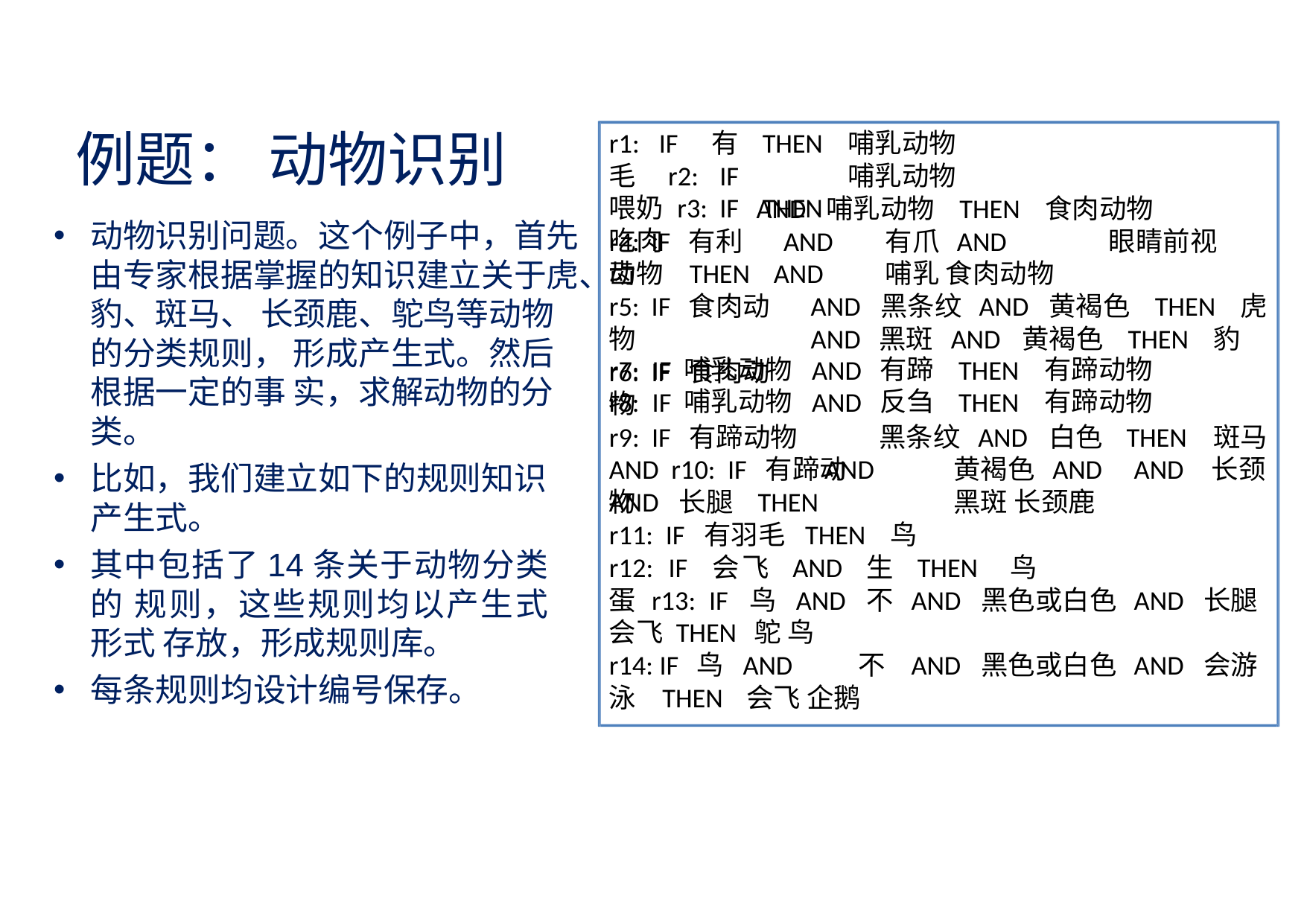

# 例题： 动物识别

r1: IF 有毛 r2: IF 喂奶 r3: IF 吃肉
THEN  THEN
哺乳动物 哺乳动物
AND	哺乳动物	THEN	食肉动物
动物识别问题。这个例子中，首先由专家根据掌握的知识建立关于虎、豹、斑马、 长颈鹿、鸵鸟等动物的分类规则， 形成产生式。然后根据一定的事 实，求解动物的分类。
比如，我们建立如下的规则知识 产生式。
其中包括了14条关于动物分类的 规则，这些规则均以产生式形式 存放，形成规则库。
每条规则均设计编号保存。
r4: IF 有利齿
AND	有爪 AND	眼睛前视 AND	哺乳 食肉动物
动物	THEN
r5: IF 食肉动物
r6: IF 食肉动物
AND	黑条纹
AND
AND	黄褐色	THEN	虎
黑斑 AND	黄褐色	THEN	豹
| r7: | IF | 哺乳动物 | AND | 有蹄 | THEN | 有蹄动物 |
| --- | --- | --- | --- | --- | --- | --- |
| r8: | IF | 哺乳动物 | AND | 反刍 | THEN | 有蹄动物 |
r9: IF 有蹄动物 AND  r10: IF 有蹄动物
黑条纹 AND	白色
THEN	斑马
AND	长颈
AND	黄褐色 AND	黑斑 长颈鹿
AND	长腿	THEN
r11:  IF  有羽毛	THEN	鸟
r12: IF 会飞 AND 生蛋 r13: IF 鸟 AND 不会飞 THEN 鸵 鸟
THEN	鸟
AND	黑色或白色
AND	长腿
r14: IF 鸟 泳	THEN
AND	不会飞 企鹅
AND	黑色或白色
AND	会游
58